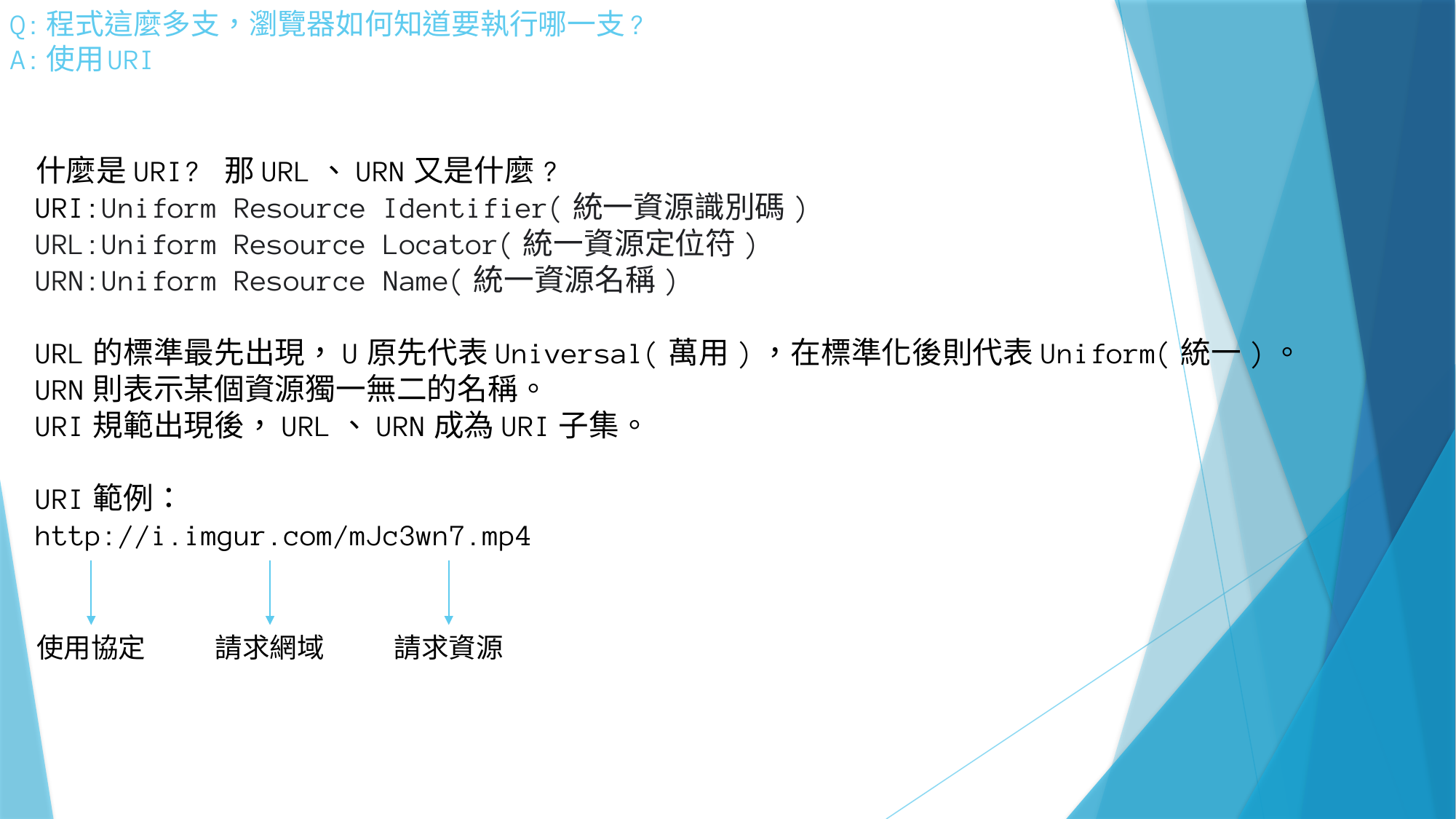

# Q:程式這麼多支，瀏覽器如何知道要執行哪一支? A:使用URI
什麼是URI? 那URL、URN又是什麼?
URI:Uniform Resource Identifier(統一資源識別碼)
URL:Uniform Resource Locator(統一資源定位符)
URN:Uniform Resource Name(統一資源名稱)

URL的標準最先出現，U原先代表Universal(萬用)，在標準化後則代表Uniform(統一)。
URN則表示某個資源獨一無二的名稱。
URI規範出現後，URL、URN成為URI子集。

URI範例：
http://i.imgur.com/mJc3wn7.mp4
使用協定
請求網域
請求資源